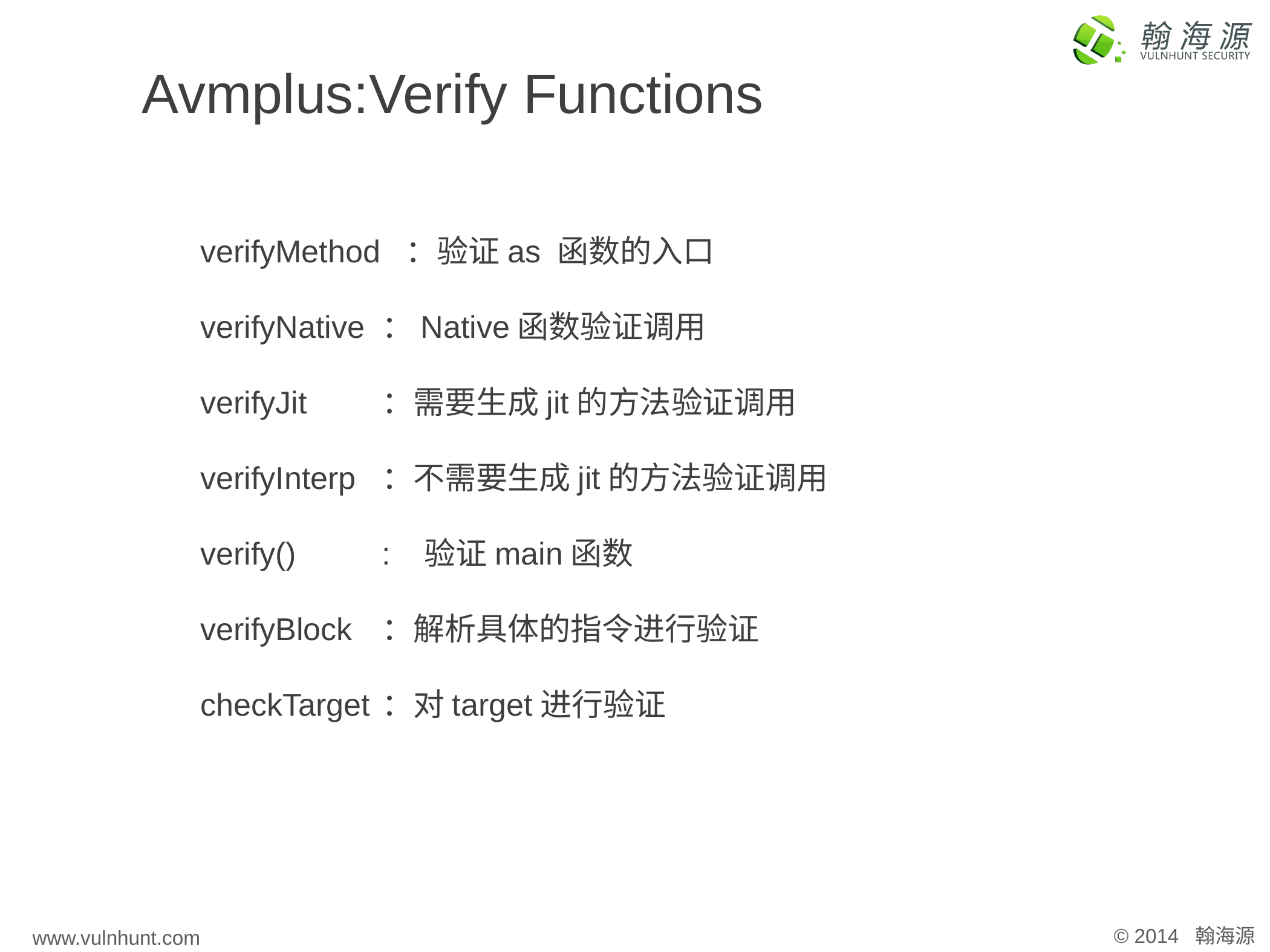

# Avmplus:Verify Functions

verifyMethod  ：验证as 函数的入口

verifyNative 	：Native函数验证调用

verifyJit	：需要生成jit的方法验证调用

verifyInterp	：不需要生成jit的方法验证调用

verify()  	:   验证main函数

verifyBlock	：解析具体的指令进行验证

checkTarget	：对target进行验证